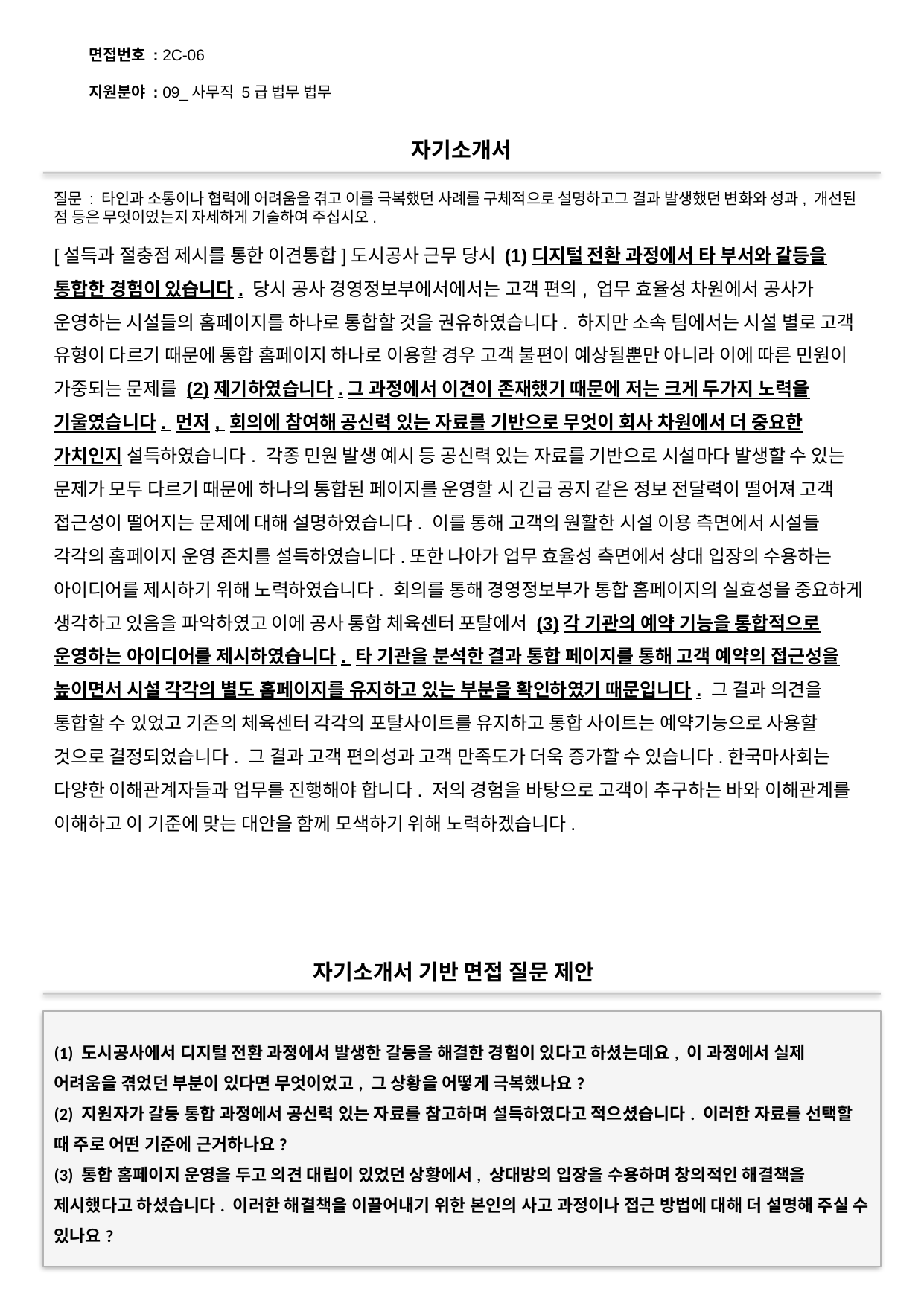

면접번호 : 2C-06

지원분야 : 09_사무직 5급 법무 법무
#

자기소개서

질문 : 타인과 소통이나 협력에 어려움을 겪고 이를 극복했던 사례를 구체적으로 설명하고그 결과 발생했던 변화와 성과, 개선된 점 등은 무엇이었는지 자세하게 기술하여 주십시오.

[설득과 절충점 제시를 통한 이견통합]도시공사 근무 당시 (1)디지털 전환 과정에서 타 부서와 갈등을 통합한 경험이 있습니다. 당시 공사 경영정보부에서에서는 고객 편의, 업무 효율성 차원에서 공사가 운영하는 시설들의 홈페이지를 하나로 통합할 것을 권유하였습니다. 하지만 소속 팀에서는 시설 별로 고객 유형이 다르기 때문에 통합 홈페이지 하나로 이용할 경우 고객 불편이 예상될뿐만 아니라 이에 따른 민원이 가중되는 문제를 (2)제기하였습니다.그 과정에서 이견이 존재했기 때문에 저는 크게 두가지 노력을 기울였습니다. 먼저, 회의에 참여해 공신력 있는 자료를 기반으로 무엇이 회사 차원에서 더 중요한 가치인지 설득하였습니다. 각종 민원 발생 예시 등 공신력 있는 자료를 기반으로 시설마다 발생할 수 있는 문제가 모두 다르기 때문에 하나의 통합된 페이지를 운영할 시 긴급 공지 같은 정보 전달력이 떨어져 고객 접근성이 떨어지는 문제에 대해 설명하였습니다. 이를 통해 고객의 원활한 시설 이용 측면에서 시설들 각각의 홈페이지 운영 존치를 설득하였습니다.또한 나아가 업무 효율성 측면에서 상대 입장의 수용하는 아이디어를 제시하기 위해 노력하였습니다. 회의를 통해 경영정보부가 통합 홈페이지의 실효성을 중요하게 생각하고 있음을 파악하였고 이에 공사 통합 체육센터 포탈에서 (3)각 기관의 예약 기능을 통합적으로 운영하는 아이디어를 제시하였습니다. 타 기관을 분석한 결과 통합 페이지를 통해 고객 예약의 접근성을 높이면서 시설 각각의 별도 홈페이지를 유지하고 있는 부분을 확인하였기 때문입니다. 그 결과 의견을 통합할 수 있었고 기존의 체육센터 각각의 포탈사이트를 유지하고 통합 사이트는 예약기능으로 사용할 것으로 결정되었습니다. 그 결과 고객 편의성과 고객 만족도가 더욱 증가할 수 있습니다.한국마사회는 다양한 이해관계자들과 업무를 진행해야 합니다. 저의 경험을 바탕으로 고객이 추구하는 바와 이해관계를 이해하고 이 기준에 맞는 대안을 함께 모색하기 위해 노력하겠습니다.

자기소개서 기반 면접 질문 제안

(1) 도시공사에서 디지털 전환 과정에서 발생한 갈등을 해결한 경험이 있다고 하셨는데요, 이 과정에서 실제 어려움을 겪었던 부분이 있다면 무엇이었고, 그 상황을 어떻게 극복했나요?
(2) 지원자가 갈등 통합 과정에서 공신력 있는 자료를 참고하며 설득하였다고 적으셨습니다. 이러한 자료를 선택할 때 주로 어떤 기준에 근거하나요?
(3) 통합 홈페이지 운영을 두고 의견 대립이 있었던 상황에서, 상대방의 입장을 수용하며 창의적인 해결책을 제시했다고 하셨습니다. 이러한 해결책을 이끌어내기 위한 본인의 사고 과정이나 접근 방법에 대해 더 설명해 주실 수 있나요?